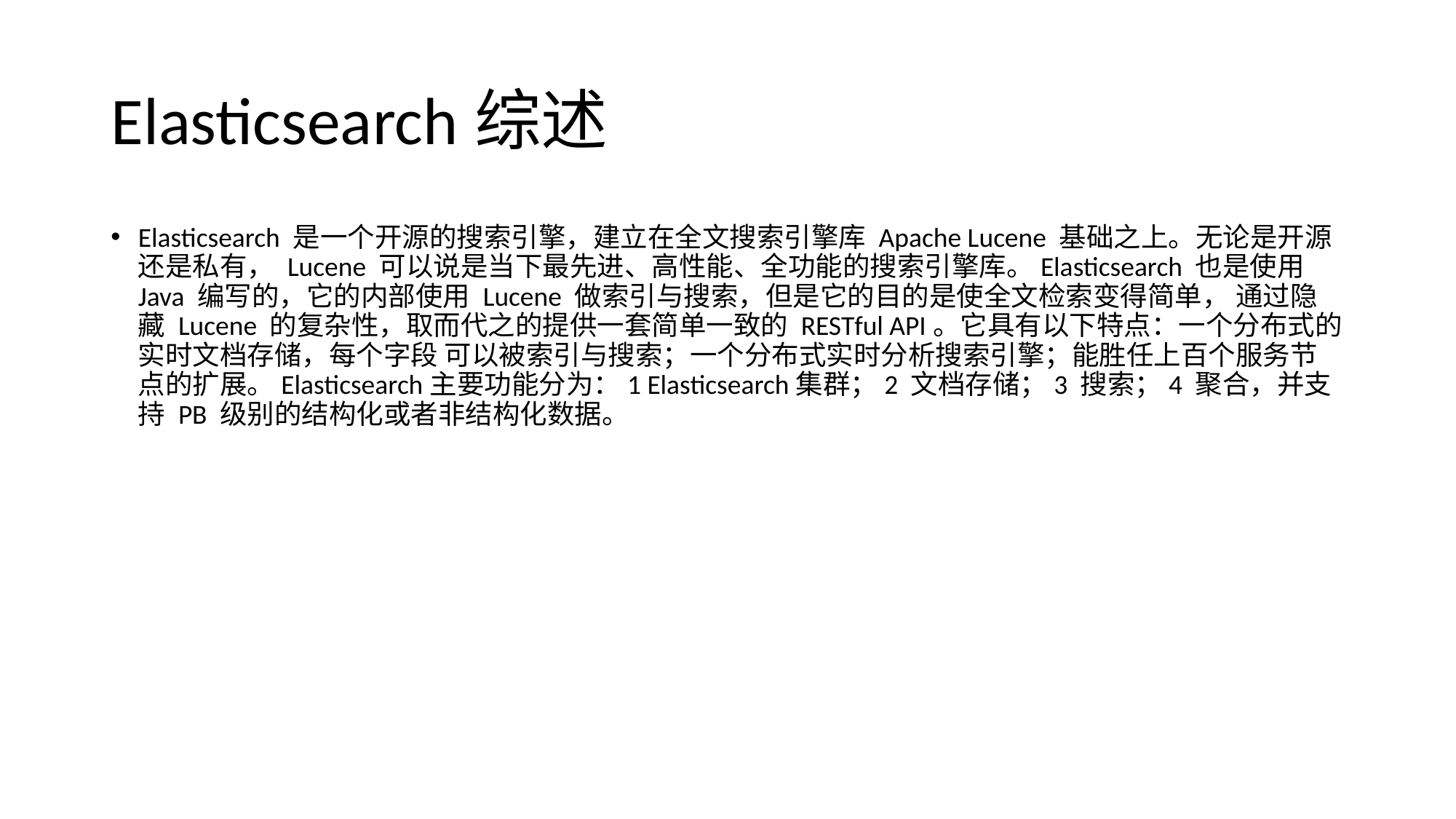

# Elasticsearch综述
Elasticsearch 是一个开源的搜索引擎，建立在全文搜索引擎库 Apache Lucene 基础之上。无论是开源还是私有， Lucene 可以说是当下最先进、高性能、全功能的搜索引擎库。Elasticsearch 也是使用 Java 编写的，它的内部使用 Lucene 做索引与搜索，但是它的目的是使全文检索变得简单， 通过隐藏 Lucene 的复杂性，取而代之的提供一套简单一致的 RESTful API。它具有以下特点：一个分布式的实时文档存储，每个字段 可以被索引与搜索；一个分布式实时分析搜索引擎；能胜任上百个服务节点的扩展。Elasticsearch主要功能分为：1 Elasticsearch集群；2 文档存储；3 搜索；4 聚合，并支持 PB 级别的结构化或者非结构化数据。